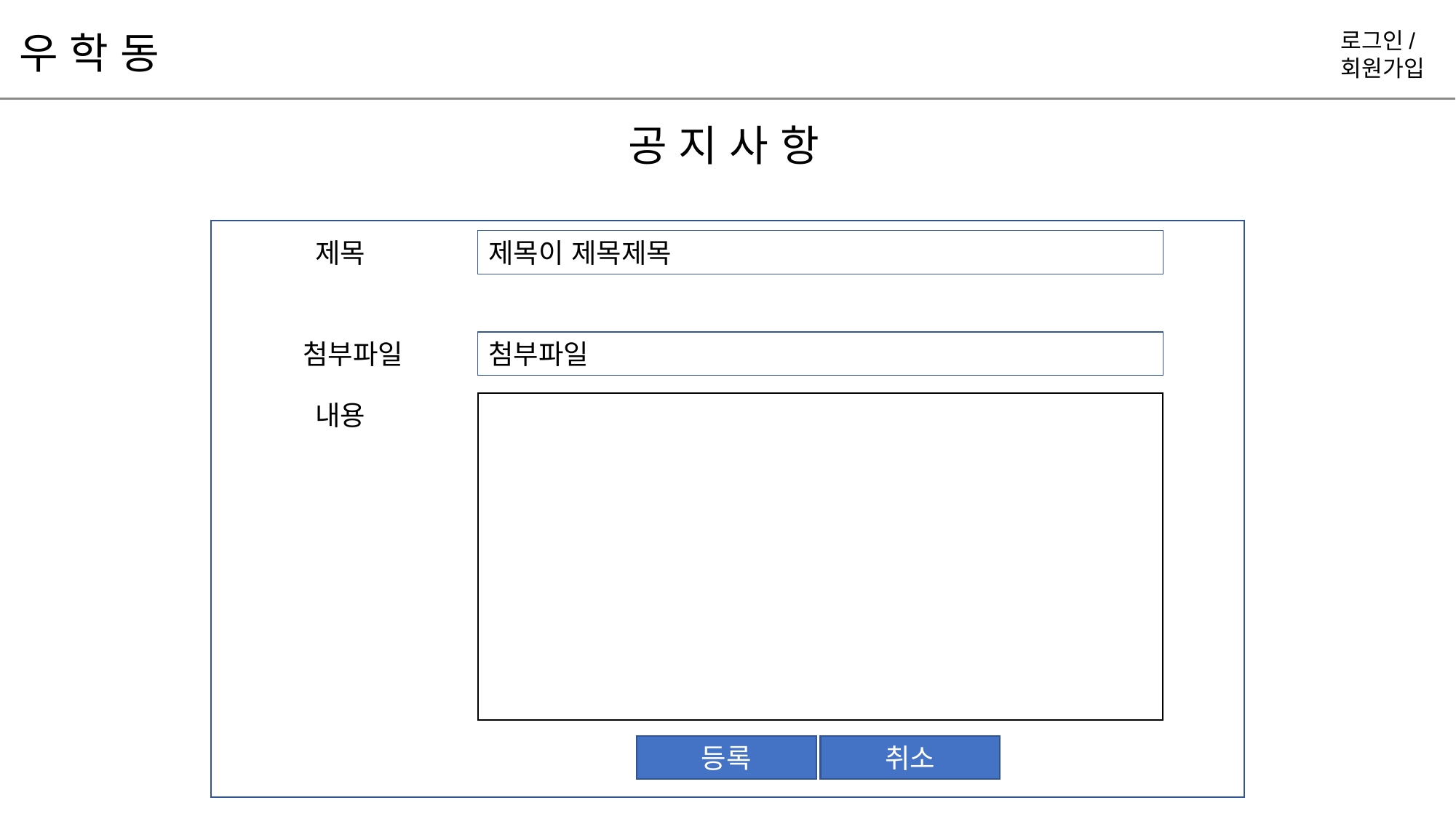

우 학 동
로그인/
회원가입
공 지 사 항

제목
제목이 제목제목
첨부파일
첨부파일
내용
내용이 내용내용

등록
취소